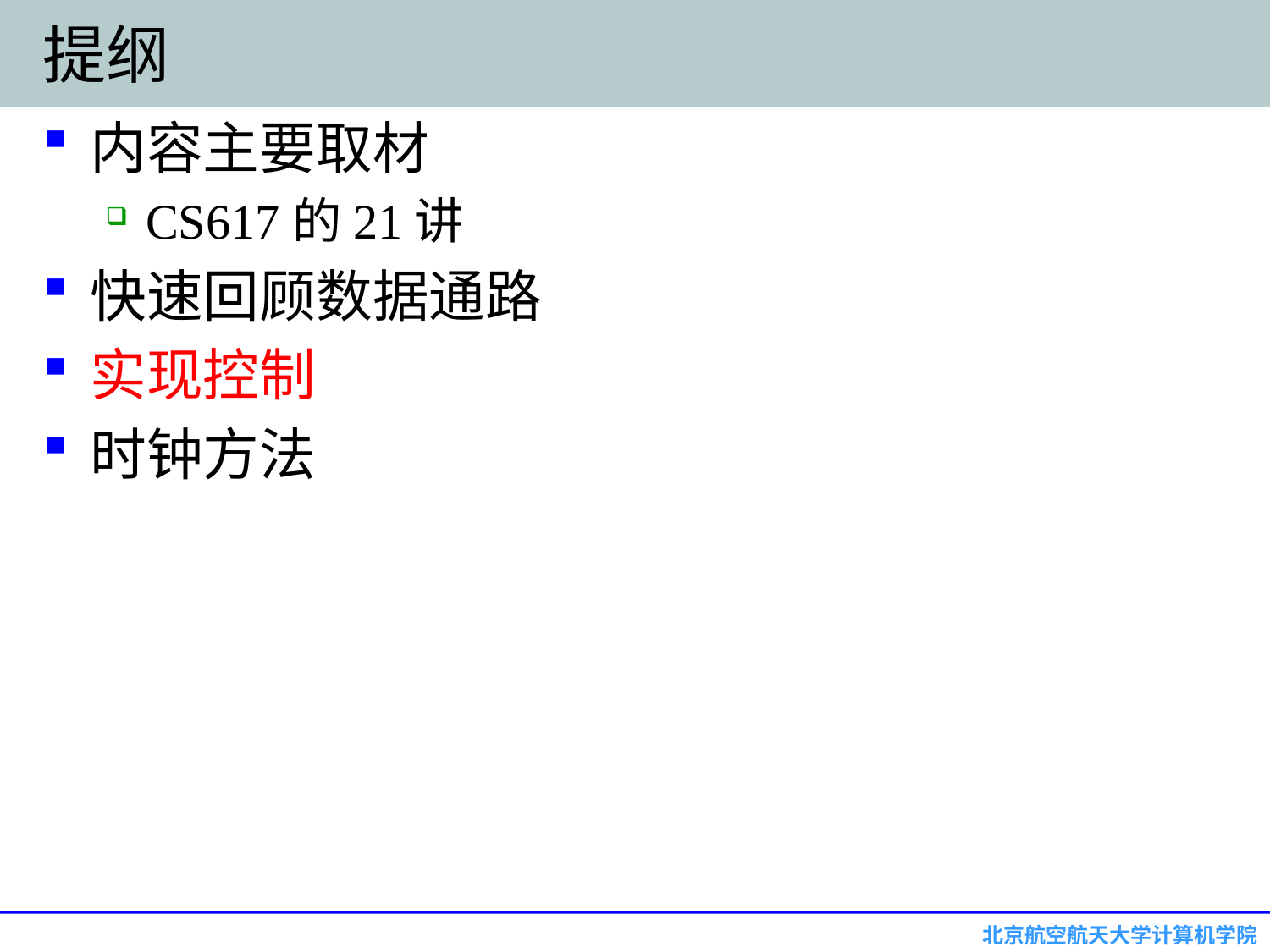

# 提纲
内容主要取材
CS617的21讲
快速回顾数据通路
实现控制
时钟方法